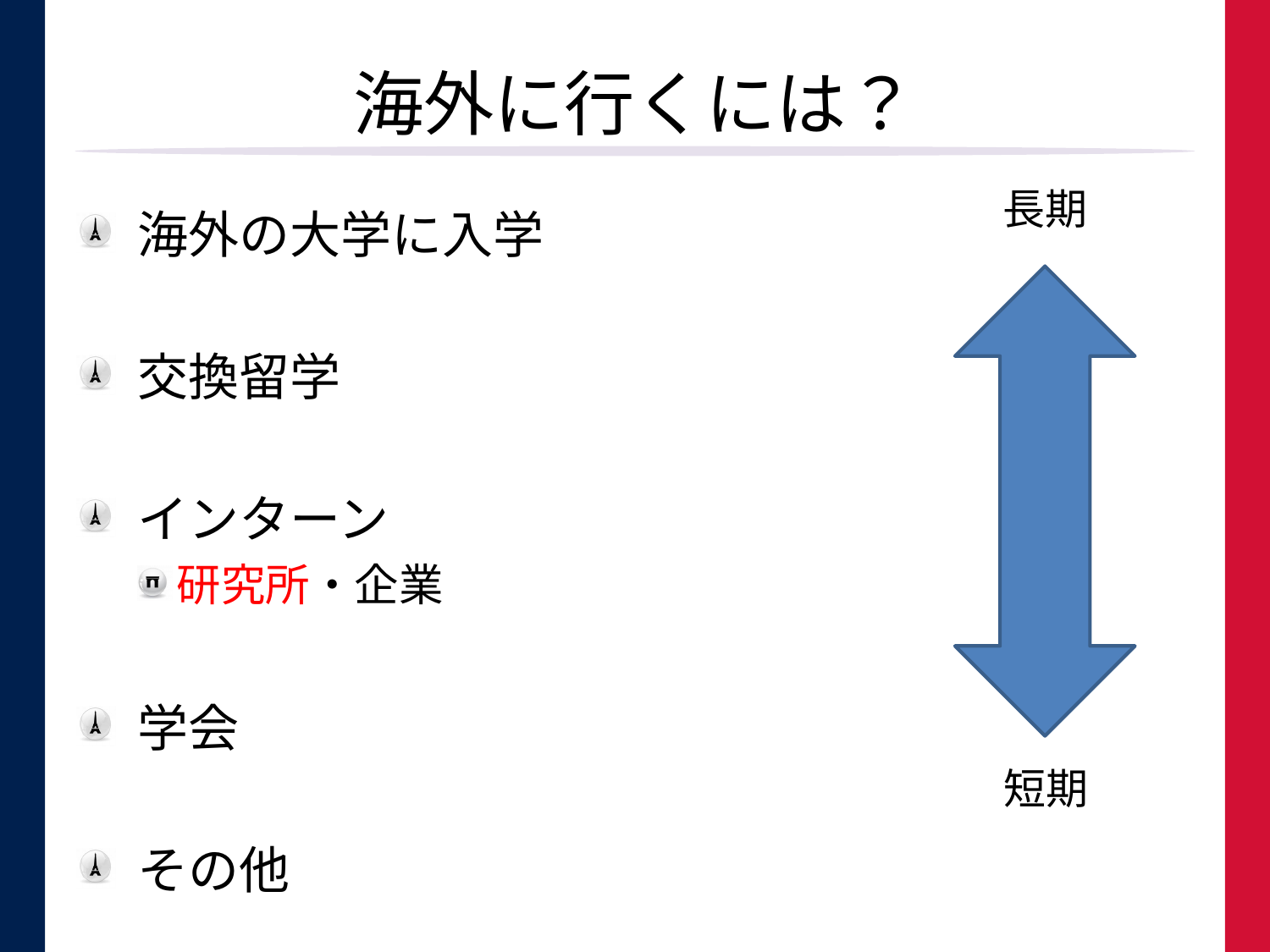

# 海外に行くには？
長期
海外の大学に入学

交換留学

インターン
研究所・企業

学会

その他

短期